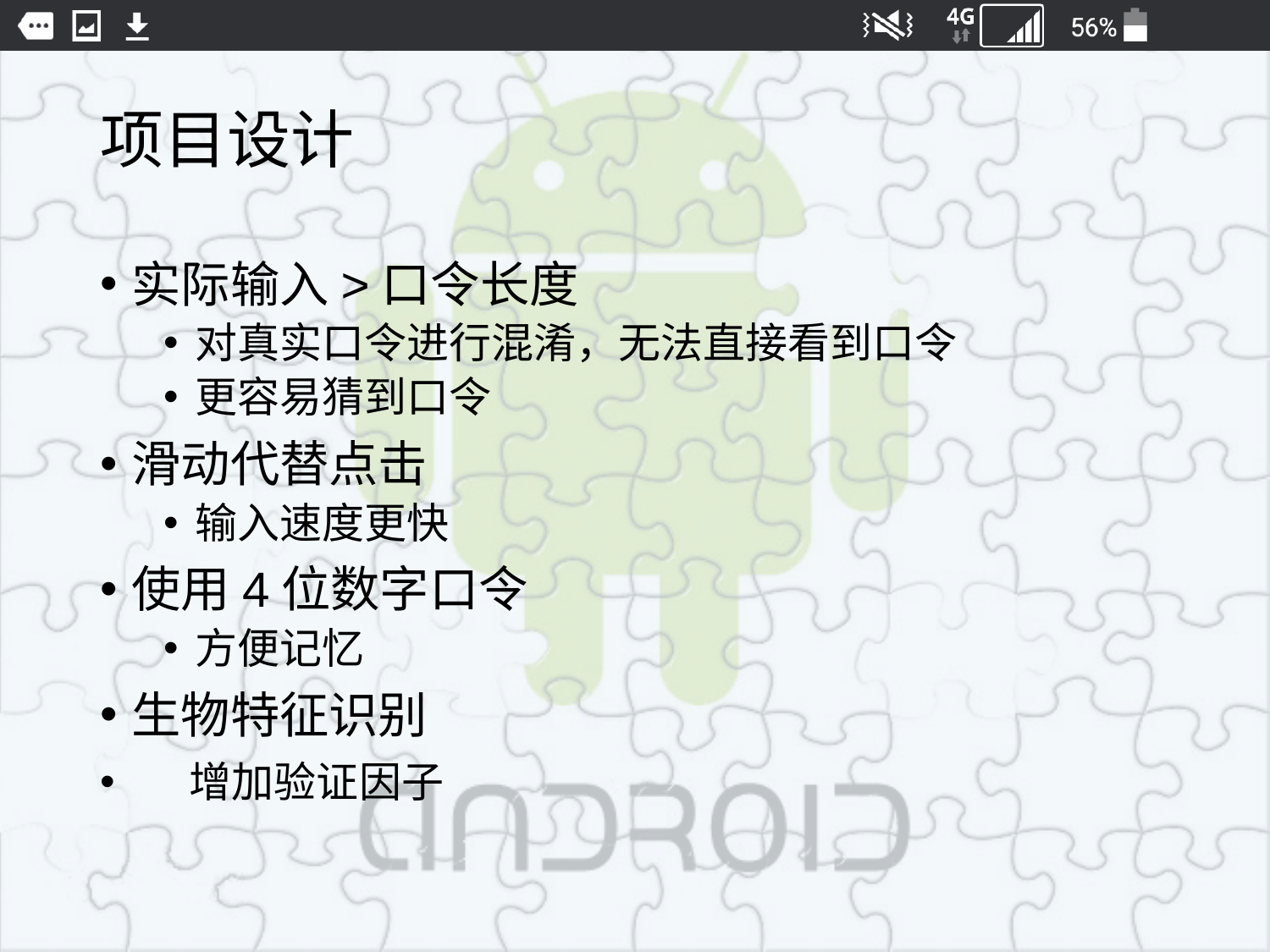

# 项目设计
实际输入>口令长度
对真实口令进行混淆，无法直接看到口令
更容易猜到口令
滑动代替点击
输入速度更快
使用4位数字口令
方便记忆
生物特征识别
     增加验证因子